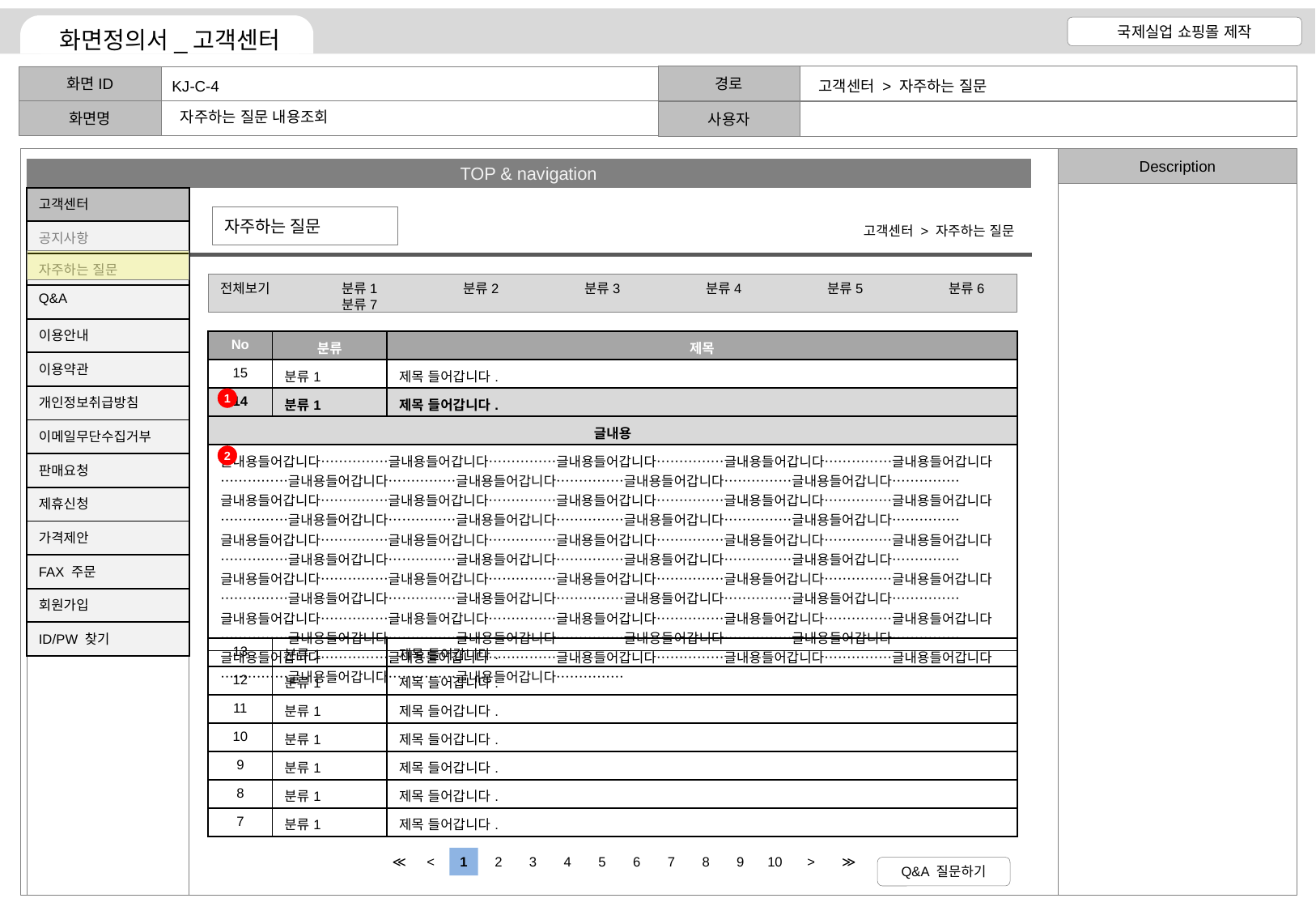

KJ-C-4
고객센터 > 자주하는 질문
자주하는 질문 내용조회

자주하는 질문
고객센터 > 자주하는 질문

전체보기	분류1	분류2	분류3	분류4	분류5	분류6	분류7
| No | 분류 | 제목 |
| --- | --- | --- |
| 15 | 분류1 | 제목 들어갑니다. |
| 14 | 분류1 | 제목 들어갑니다. |
1
| 글내용 |
| --- |
| 글내용들어갑니다……………글내용들어갑니다……………글내용들어갑니다……………글내용들어갑니다……………글내용들어갑니다……………글내용들어갑니다……………글내용들어갑니다……………글내용들어갑니다……………글내용들어갑니다……………글내용들어갑니다……………글내용들어갑니다……………글내용들어갑니다……………글내용들어갑니다……………글내용들어갑니다……………글내용들어갑니다……………글내용들어갑니다……………글내용들어갑니다……………글내용들어갑니다……………글내용들어갑니다……………글내용들어갑니다……………글내용들어갑니다……………글내용들어갑니다……………글내용들어갑니다……………글내용들어갑니다……………글내용들어갑니다……………글내용들어갑니다……………글내용들어갑니다……………글내용들어갑니다……………글내용들어갑니다……………글내용들어갑니다……………글내용들어갑니다……………글내용들어갑니다……………글내용들어갑니다……………글내용들어갑니다……………글내용들어갑니다……………글내용들어갑니다……………글내용들어갑니다……………글내용들어갑니다……………글내용들어갑니다……………글내용들어갑니다……………글내용들어갑니다……………글내용들어갑니다……………글내용들어갑니다……………글내용들어갑니다……………글내용들어갑니다……………글내용들어갑니다……………글내용들어갑니다……………글내용들어갑니다……………글내용들어갑니다……………글내용들어갑니다……………글내용들어갑니다……………글내용들어갑니다…………… |
2
| 13 | 분류1 | 제목 들어갑니다. |
| --- | --- | --- |
| 12 | 분류1 | 제목 들어갑니다. |
| 11 | 분류1 | 제목 들어갑니다. |
| 10 | 분류1 | 제목 들어갑니다. |
| 9 | 분류1 | 제목 들어갑니다. |
| 8 | 분류1 | 제목 들어갑니다. |
| 7 | 분류1 | 제목 들어갑니다. |
≪
<
1
2
3
4
5
6
7
8
9
10
>
≫
Q&A 질문하기